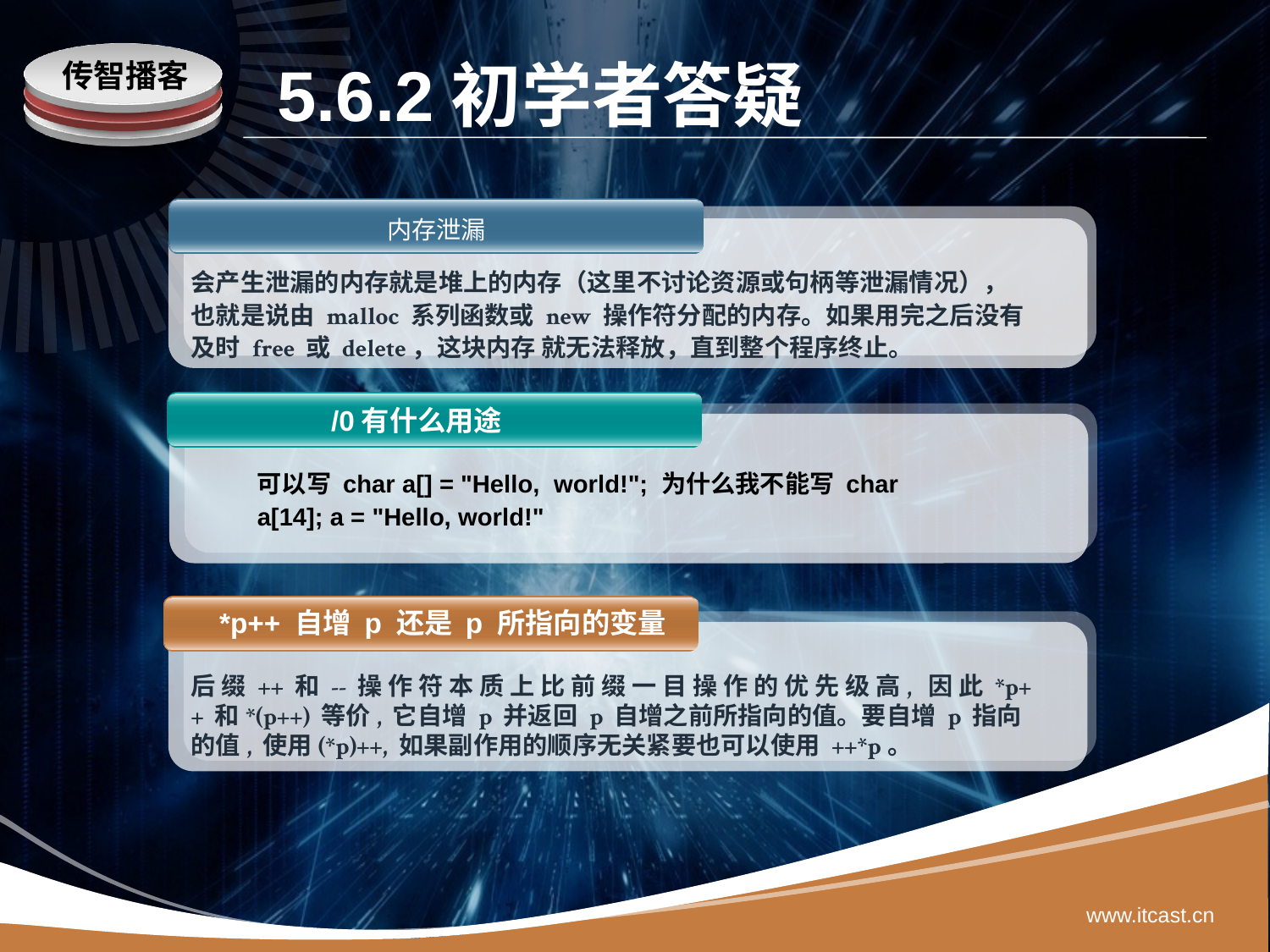

# 5.6.2初学者答疑

内存泄漏

会产生泄漏的内存就是堆上的内存（这里不讨论资源或句柄等泄漏情况），也就是说由 malloc 系列函数或 new 操作符分配的内存。如果用完之后没有及时 free 或 delete，这块内存 就无法释放，直到整个程序终止。

/0有什么用途

可以写 char a[] = "Hello,  world!"; 为什么我不能写 char
a[14]; a = "Hello, world!"

*p++ 自增 p 还是 p 所指向的变量

后 缀 ++ 和 -- 操 作 符 本 质 上 比 前 缀 一 目 操 作 的 优 先 级 高,  因 此 *p++ 和*(p++) 等价, 它自增 p 并返回 p 自增之前所指向的值。要自增 p 指向的值, 使用(*p)++, 如果副作用的顺序无关紧要也可以使用 ++*p。

www.itcast.cn